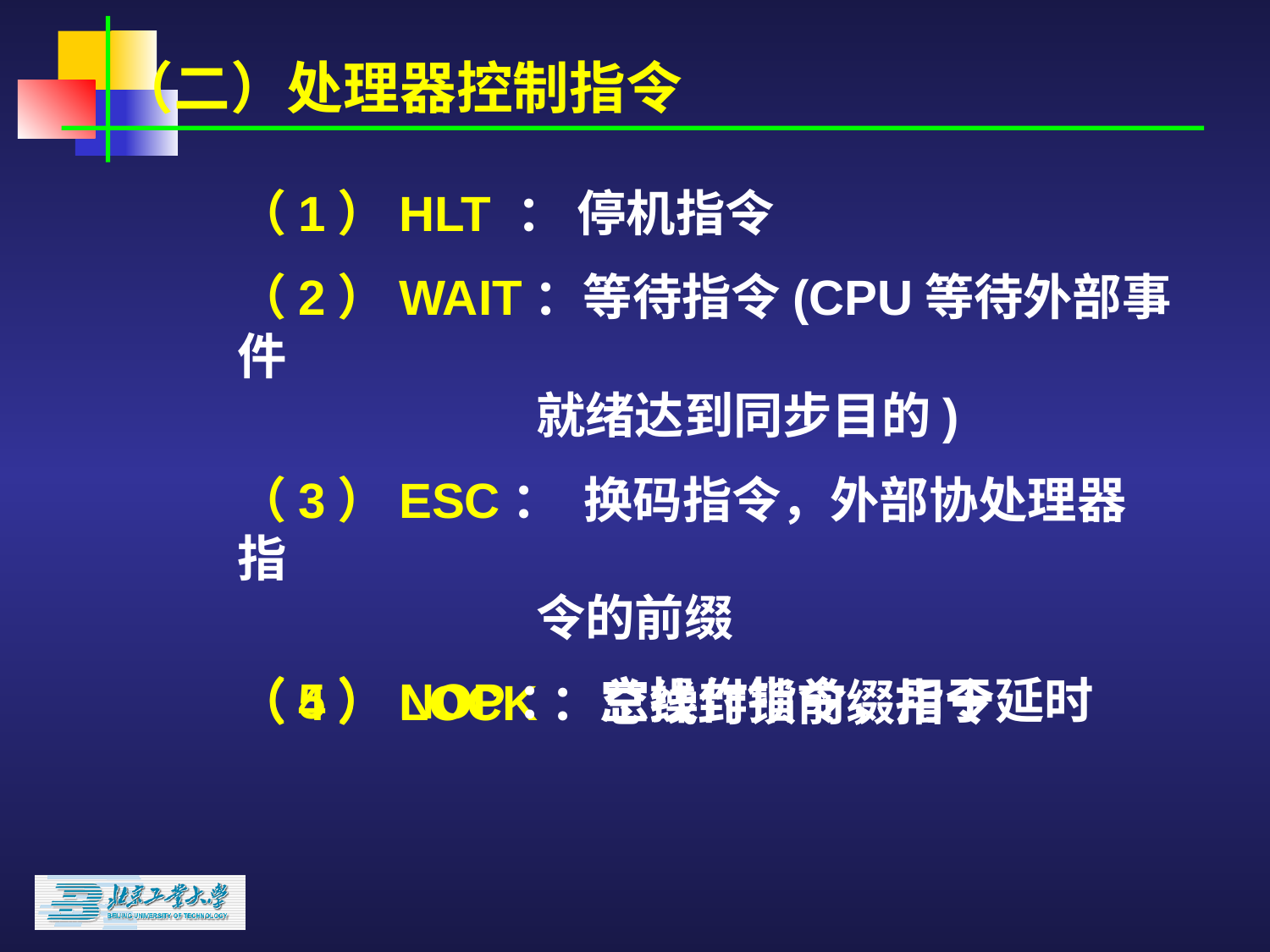

（二）处理器控制指令
（1）HLT ： 停机指令
（2）WAIT：等待指令(CPU等待外部事件
		    就绪达到同步目的)
（3）ESC：  换码指令，外部协处理器指
		    令的前缀
（4）LOCK：总线封锁前缀指令
（5）NOP：   空操作指令，用于延时